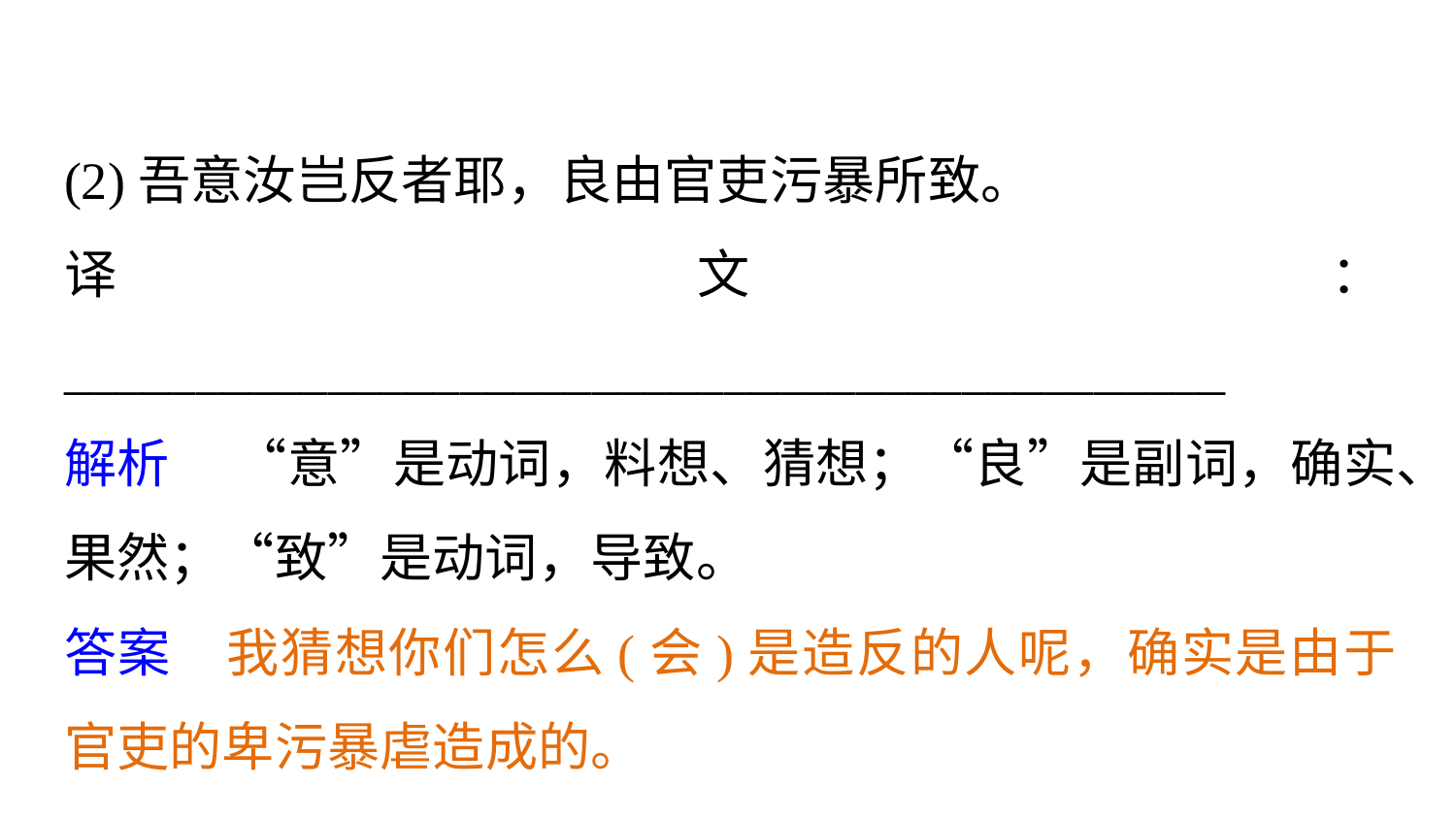

(2)吾意汝岂反者耶，良由官吏污暴所致。
译文：____________________________________________
解析　 “意”是动词，料想、猜想；“良”是副词，确实、果然；“致”是动词，导致。
答案　我猜想你们怎么(会)是造反的人呢，确实是由于官吏的卑污暴虐造成的。